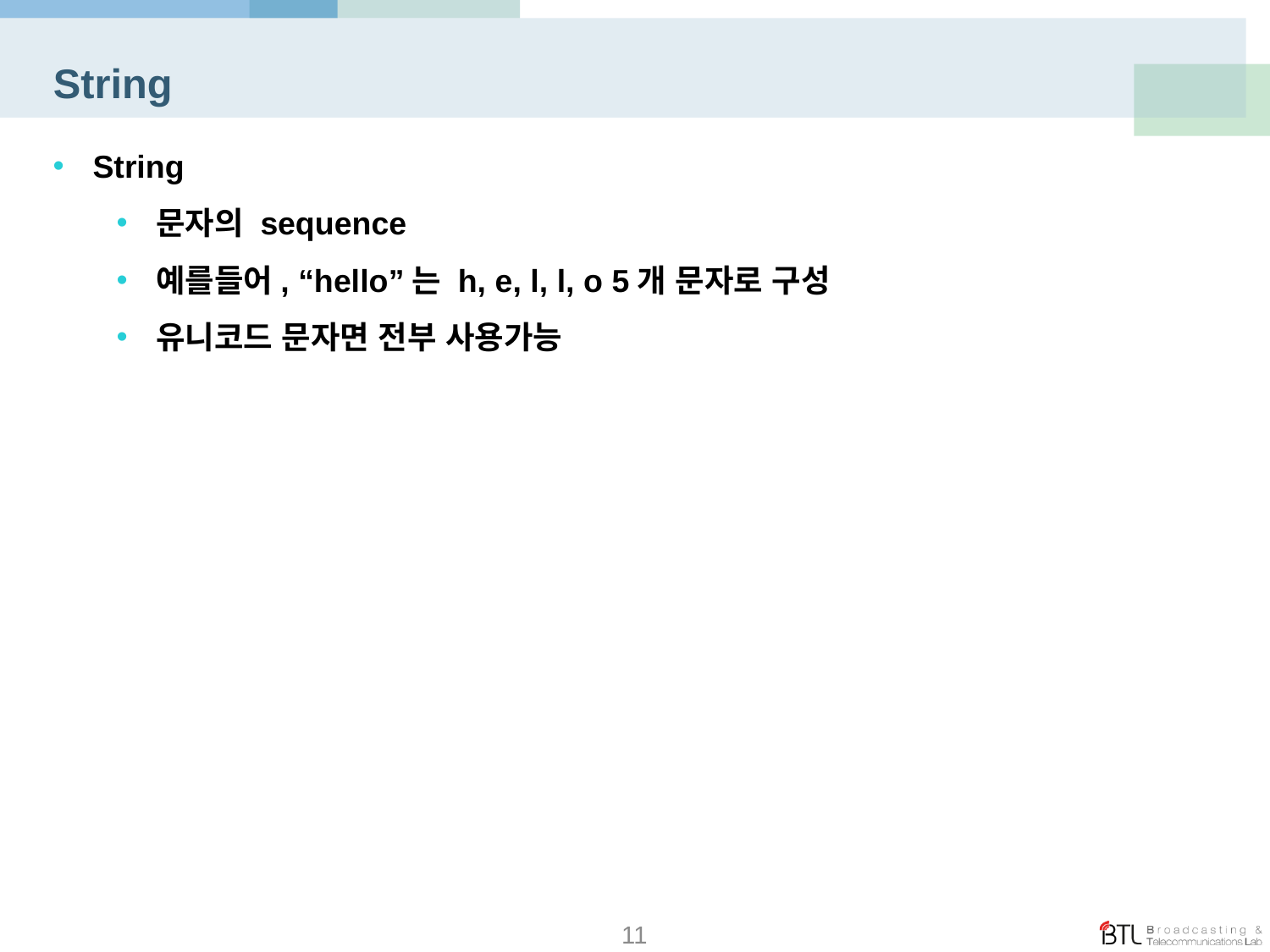

# String
String
문자의 sequence
예를들어, “hello”는 h, e, l, l, o 5개 문자로 구성
유니코드 문자면 전부 사용가능

11